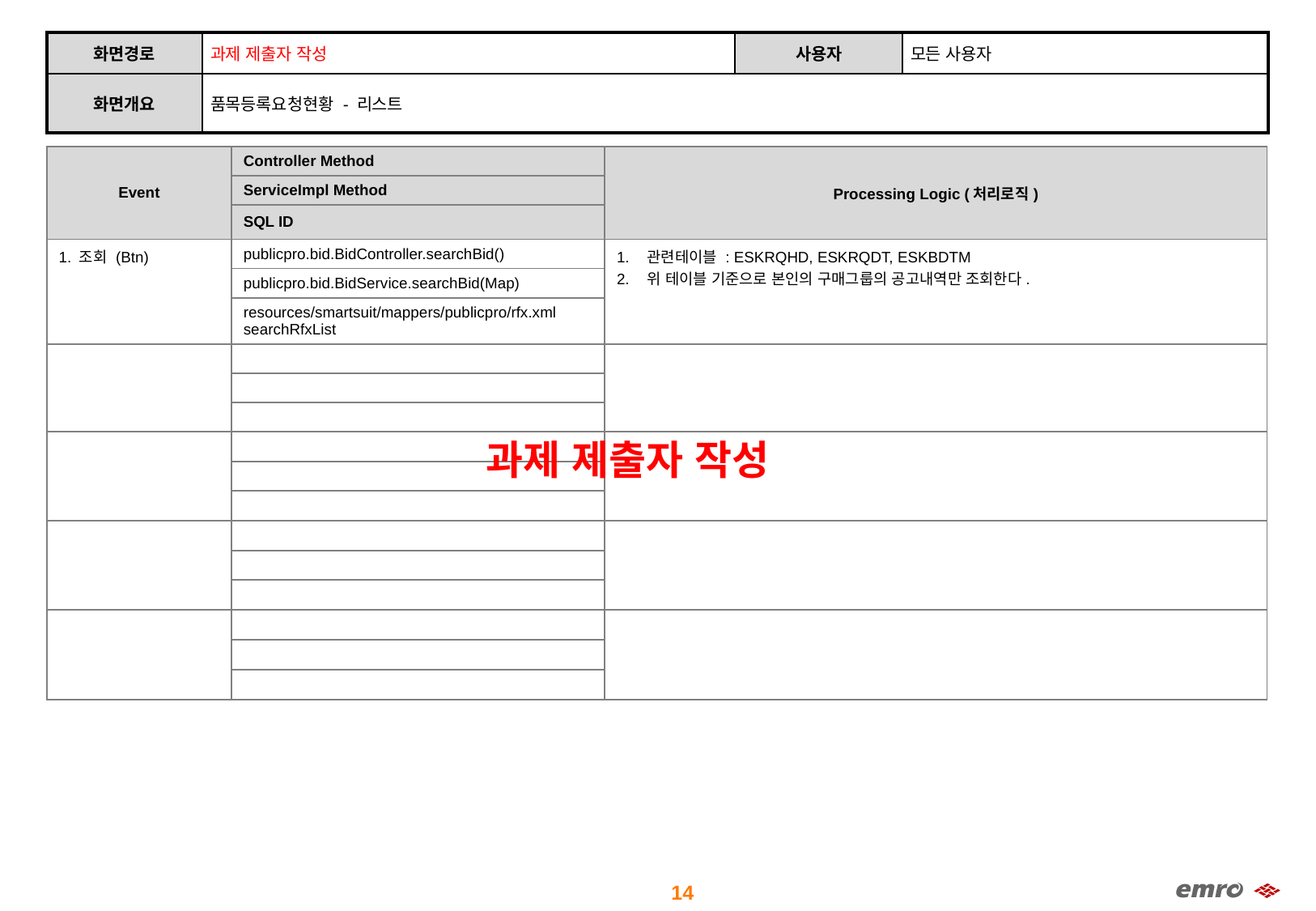

| 화면경로 | 과제 제출자 작성 | 사용자 | 모든 사용자 |
| --- | --- | --- | --- |
| 화면개요 | 품목등록요청현황 - 리스트 |  |  |
| Event | Controller Method | Processing Logic (처리로직) |
| --- | --- | --- |
|  | ServiceImpl Method |  |
|  | SQL ID |  |
| 1. 조회 (Btn) | publicpro.bid.BidController.searchBid() | 관련테이블 : ESKRQHD, ESKRQDT, ESKBDTM 위 테이블 기준으로 본인의 구매그룹의 공고내역만 조회한다. |
|  | publicpro.bid.BidService.searchBid(Map) |  |
|  | resources/smartsuit/mappers/publicpro/rfx.xml searchRfxList |  |
|  |  |  |
|  |  |  |
|  |  |  |
|  |  |  |
|  |  |  |
|  |  |  |
|  |  |  |
|  |  |  |
|  |  |  |
|  |  |  |
|  |  |  |
|  |  |  |
과제 제출자 작성